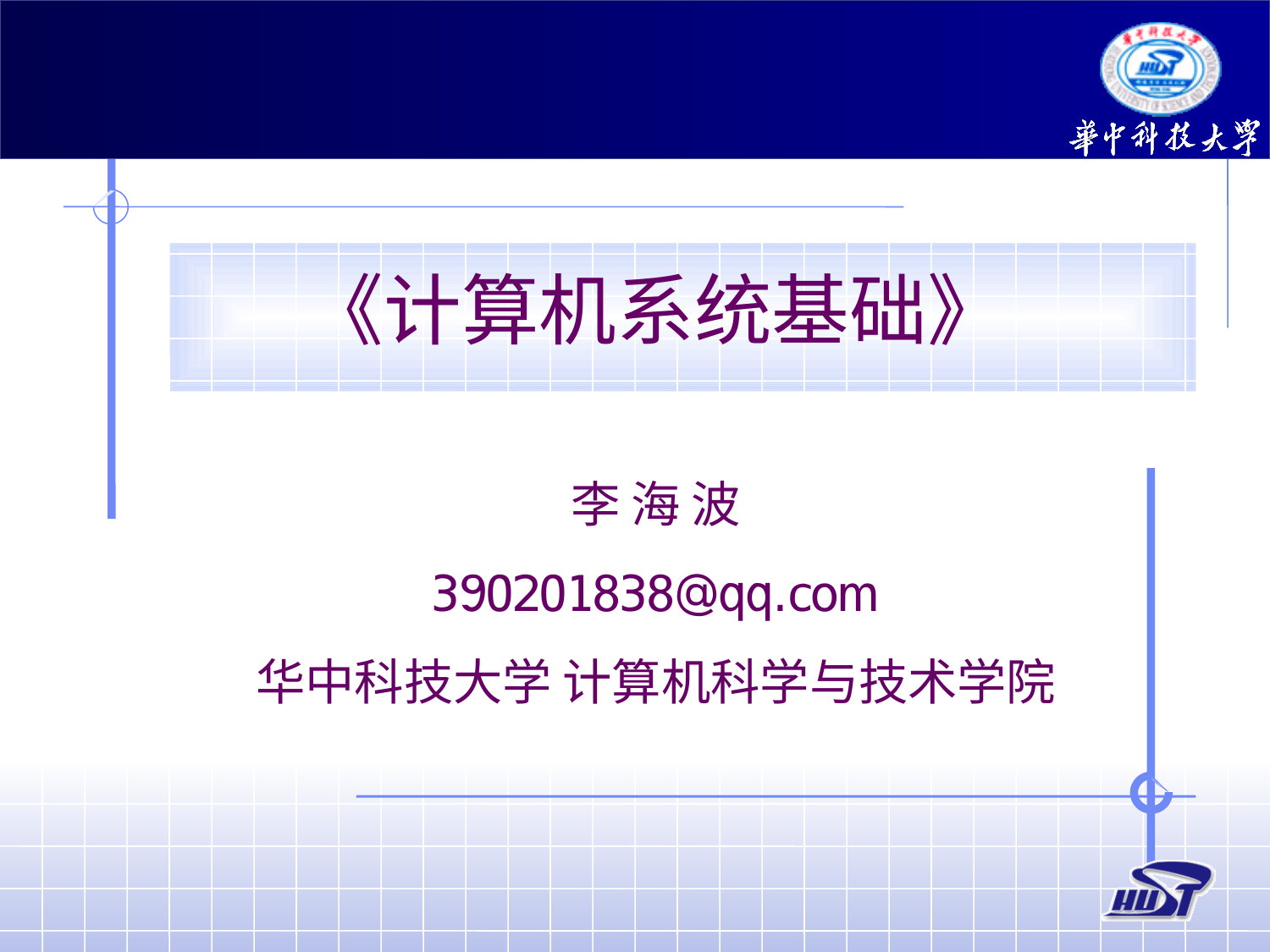

《计算机系统基础》
李 海 波
390201838@qq.com
华中科技大学 计算机科学与技术学院